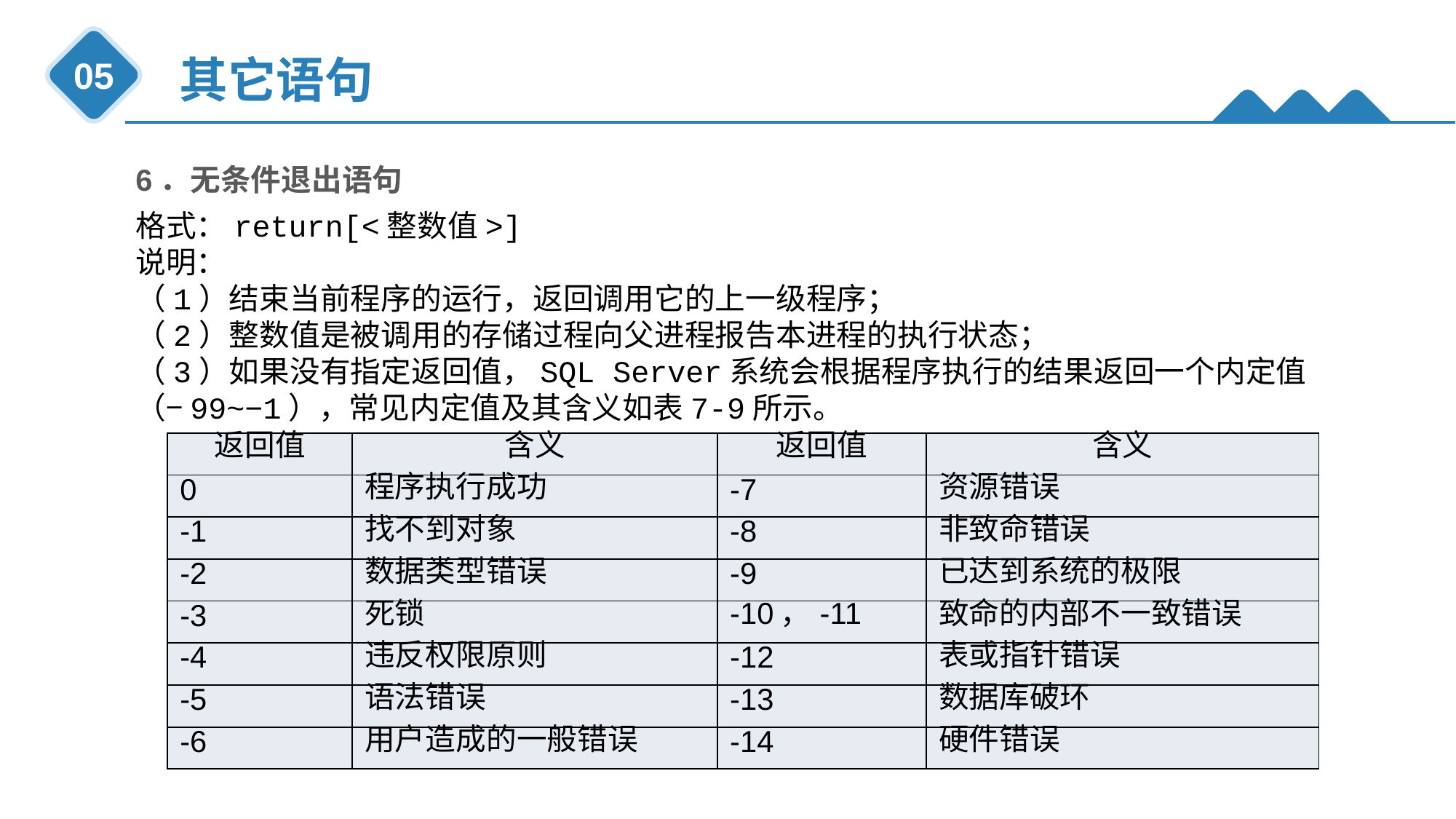

其它语句
05

6．无条件退出语句
格式：return[<整数值>]
说明：
（1）结束当前程序的运行，返回调用它的上一级程序；
（2）整数值是被调用的存储过程向父进程报告本进程的执行状态；
（3）如果没有指定返回值，SQL Server系统会根据程序执行的结果返回一个内定值（−99~−1），常见内定值及其含义如表7-9所示。
| 返回值 | 含义 | 返回值 | 含义 |
| --- | --- | --- | --- |
| 0 | 程序执行成功 | -7 | 资源错误 |
| -1 | 找不到对象 | -8 | 非致命错误 |
| -2 | 数据类型错误 | -9 | 已达到系统的极限 |
| -3 | 死锁 | -10，-11 | 致命的内部不一致错误 |
| -4 | 违反权限原则 | -12 | 表或指针错误 |
| -5 | 语法错误 | -13 | 数据库破环 |
| -6 | 用户造成的一般错误 | -14 | 硬件错误 |